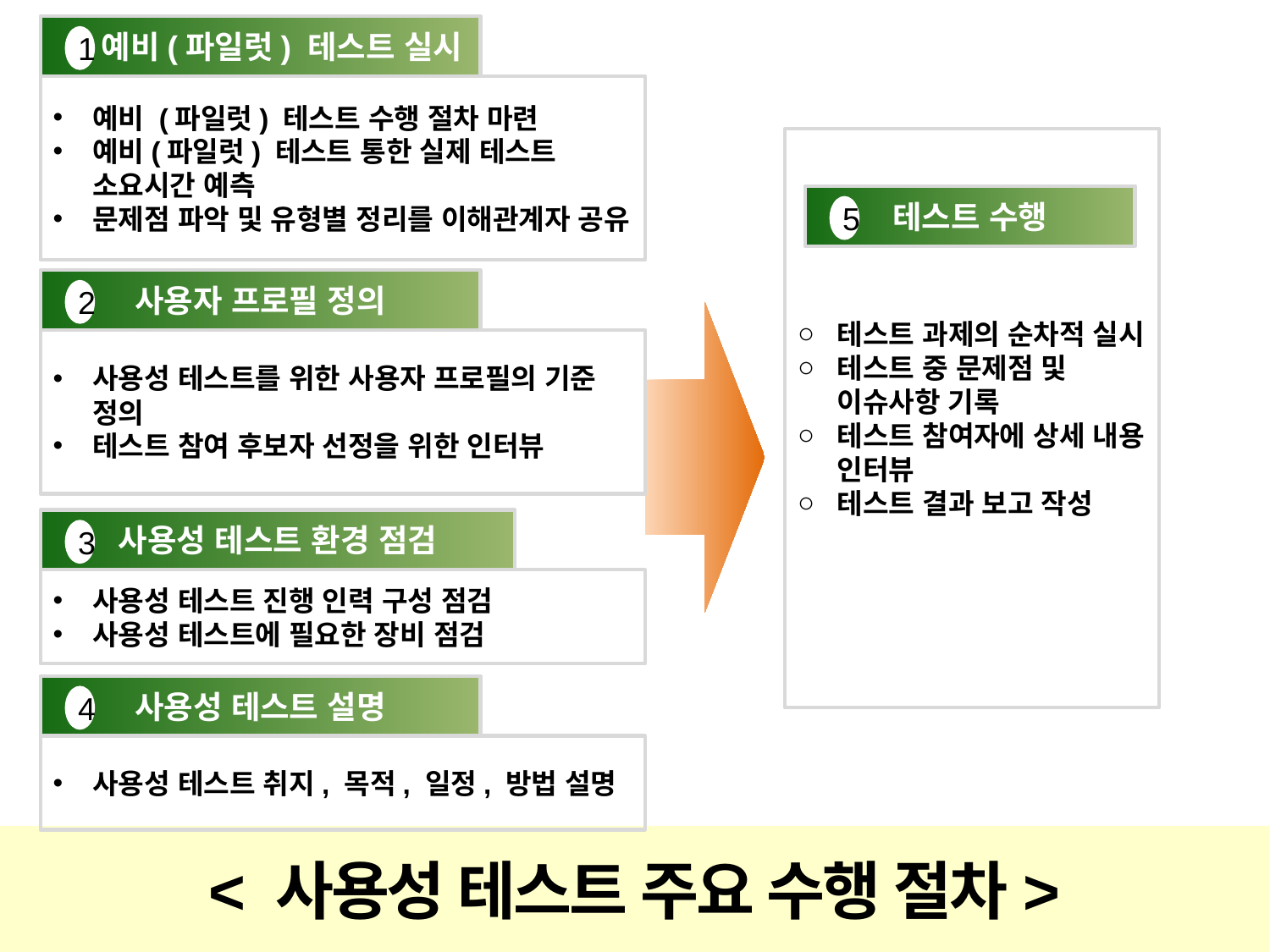

예비(파일럿) 테스트 실시
1
예비 (파일럿) 테스트 수행 절차 마련
예비(파일럿) 테스트 통한 실제 테스트 소요시간 예측
문제점 파악 및 유형별 정리를 이해관계자 공유
테스트 과제의 순차적 실시
테스트 중 문제점 및 이슈사항 기록
테스트 참여자에 상세 내용 인터뷰
테스트 결과 보고 작성
테스트 수행
5
사용자 프로필 정의
2
사용성 테스트를 위한 사용자 프로필의 기준 정의
테스트 참여 후보자 선정을 위한 인터뷰

사용성 테스트 환경 점검
3
사용성 테스트 진행 인력 구성 점검
사용성 테스트에 필요한 장비 점검
사용성 테스트 설명
4
사용성 테스트 취지, 목적, 일정, 방법 설명
< 사용성 테스트 주요 수행 절차>
12